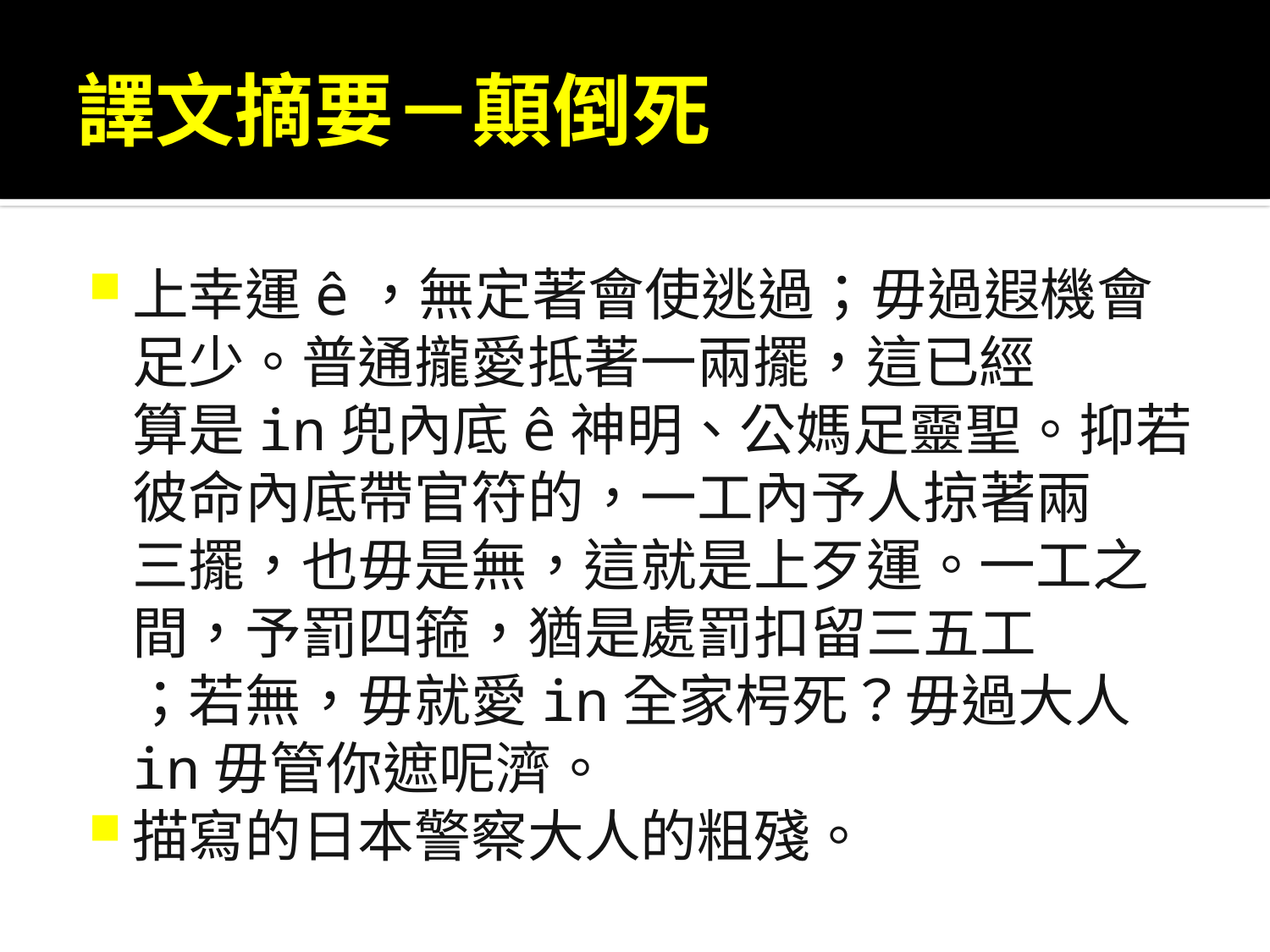

# 譯文摘要－顛倒死
上幸運ê，無定著會使逃過；毋過遐機會足少。普通攏愛抵著一兩擺，這已經
算是in兜內底ê神明、公媽足靈聖。抑若彼命內底帶官符的，一工內予人掠著兩
三擺，也毋是無，這就是上歹運。一工之間，予罰四箍，猶是處罰扣留三五工
；若無，毋就愛in全家枵死？毋過大人in毋管你遮呢濟。
描寫的日本警察大人的粗殘。